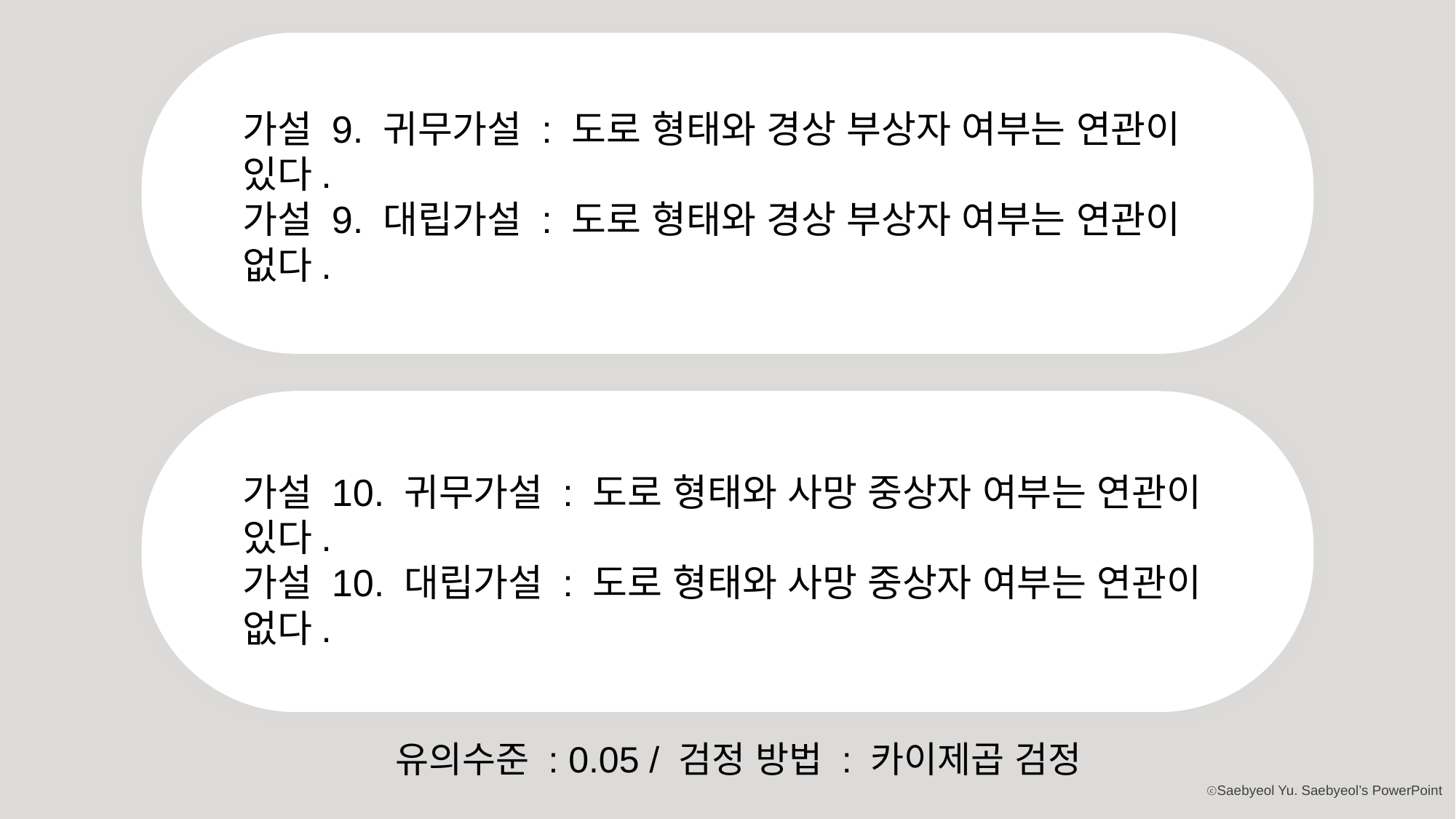

가설 9. 귀무가설 : 도로 형태와 경상 부상자 여부는 연관이 있다.
가설 9. 대립가설 : 도로 형태와 경상 부상자 여부는 연관이 없다.

가설 10. 귀무가설 : 도로 형태와 사망 중상자 여부는 연관이 있다.
가설 10. 대립가설 : 도로 형태와 사망 중상자 여부는 연관이 없다.
유의수준 : 0.05 / 검정 방법 : 카이제곱 검정